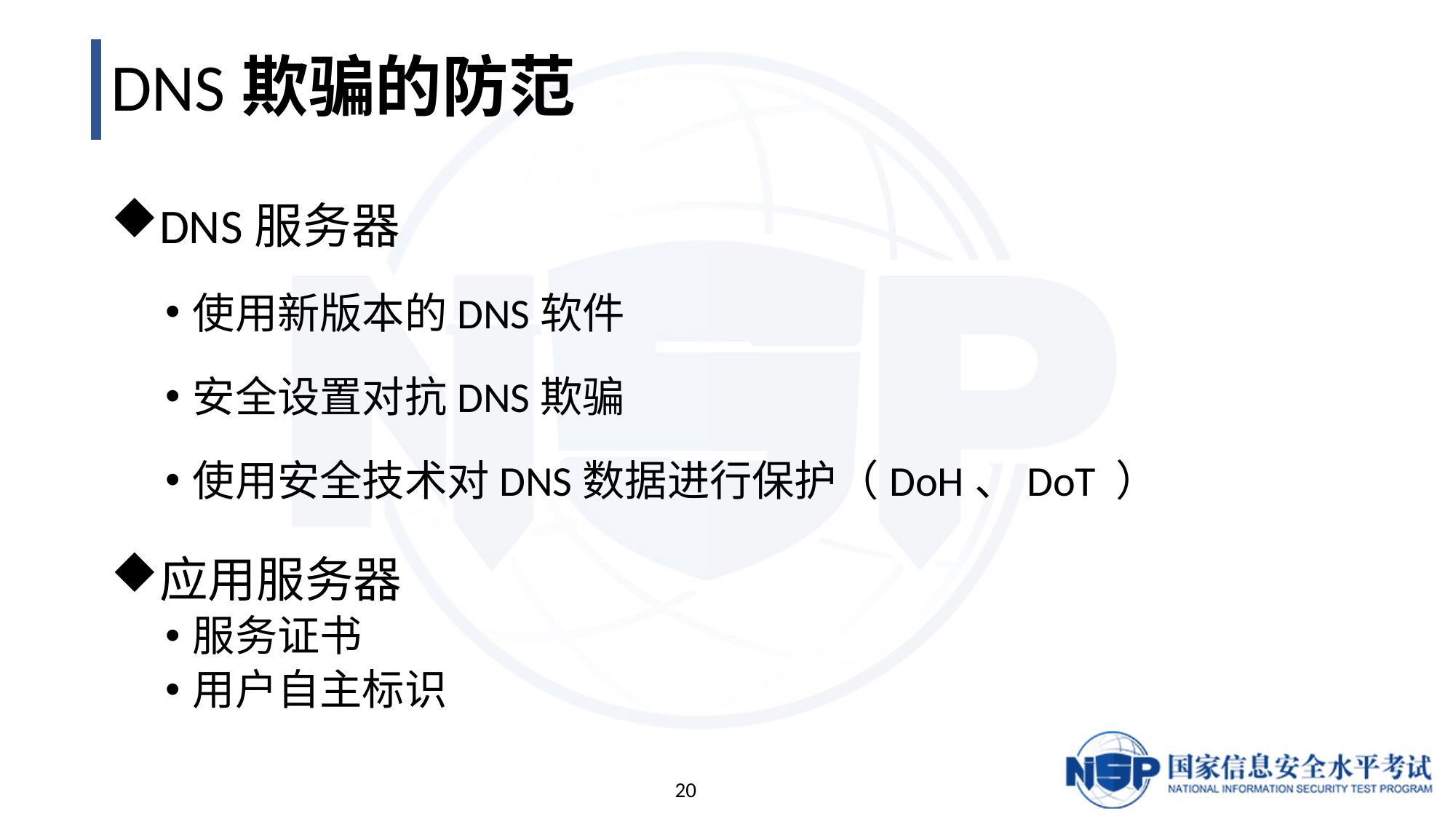

# DNS欺骗的防范
DNS服务器
使用新版本的DNS软件
安全设置对抗DNS欺骗
使用安全技术对DNS数据进行保护（DoH、DoT ）
应用服务器
服务证书
用户自主标识